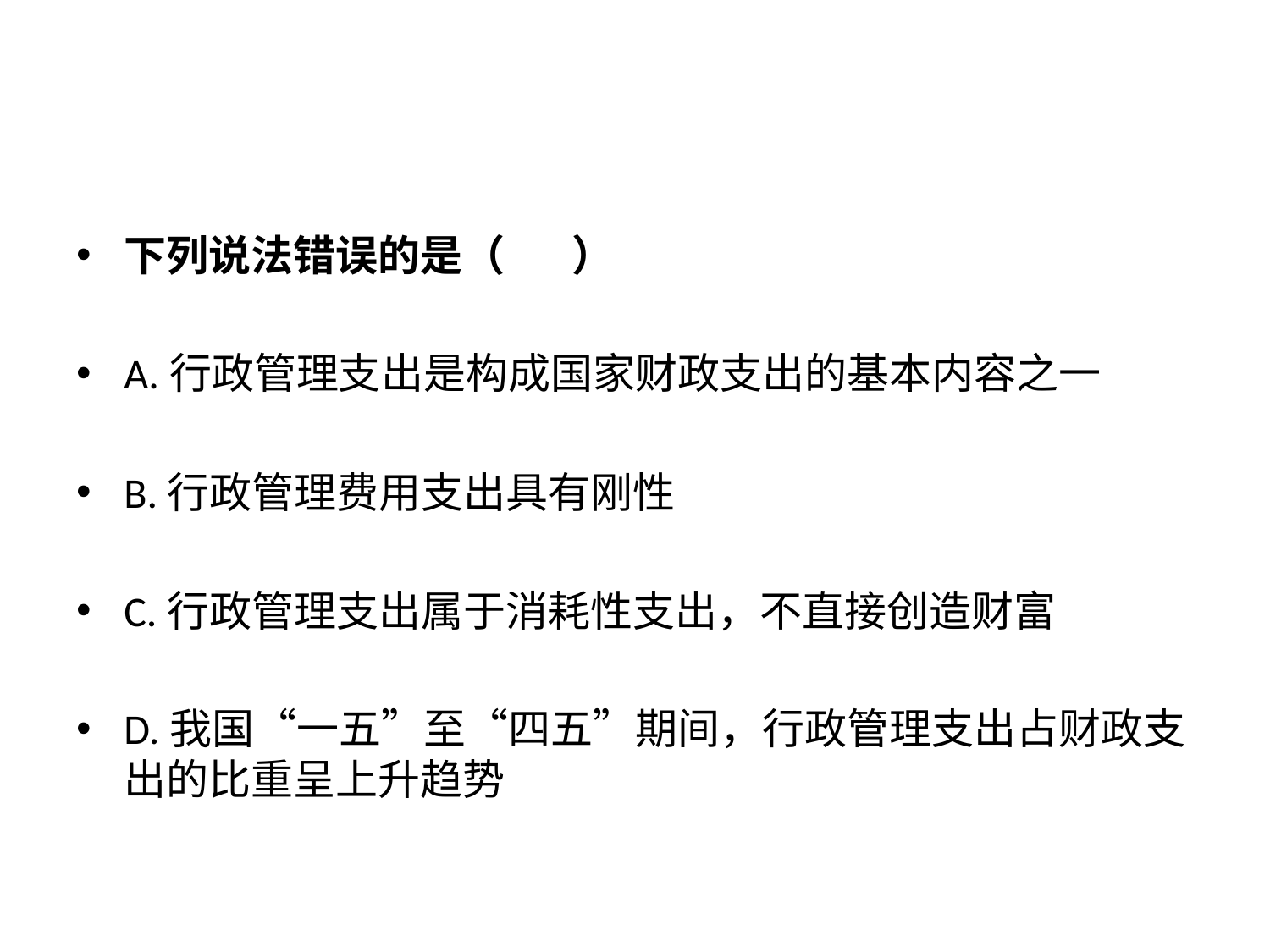

下列说法错误的是（       ）

A.行政管理支出是构成国家财政支出的基本内容之一

B.行政管理费用支出具有刚性

C.行政管理支出属于消耗性支出，不直接创造财富

D.我国“一五”至“四五”期间，行政管理支出占财政支出的比重呈上升趋势